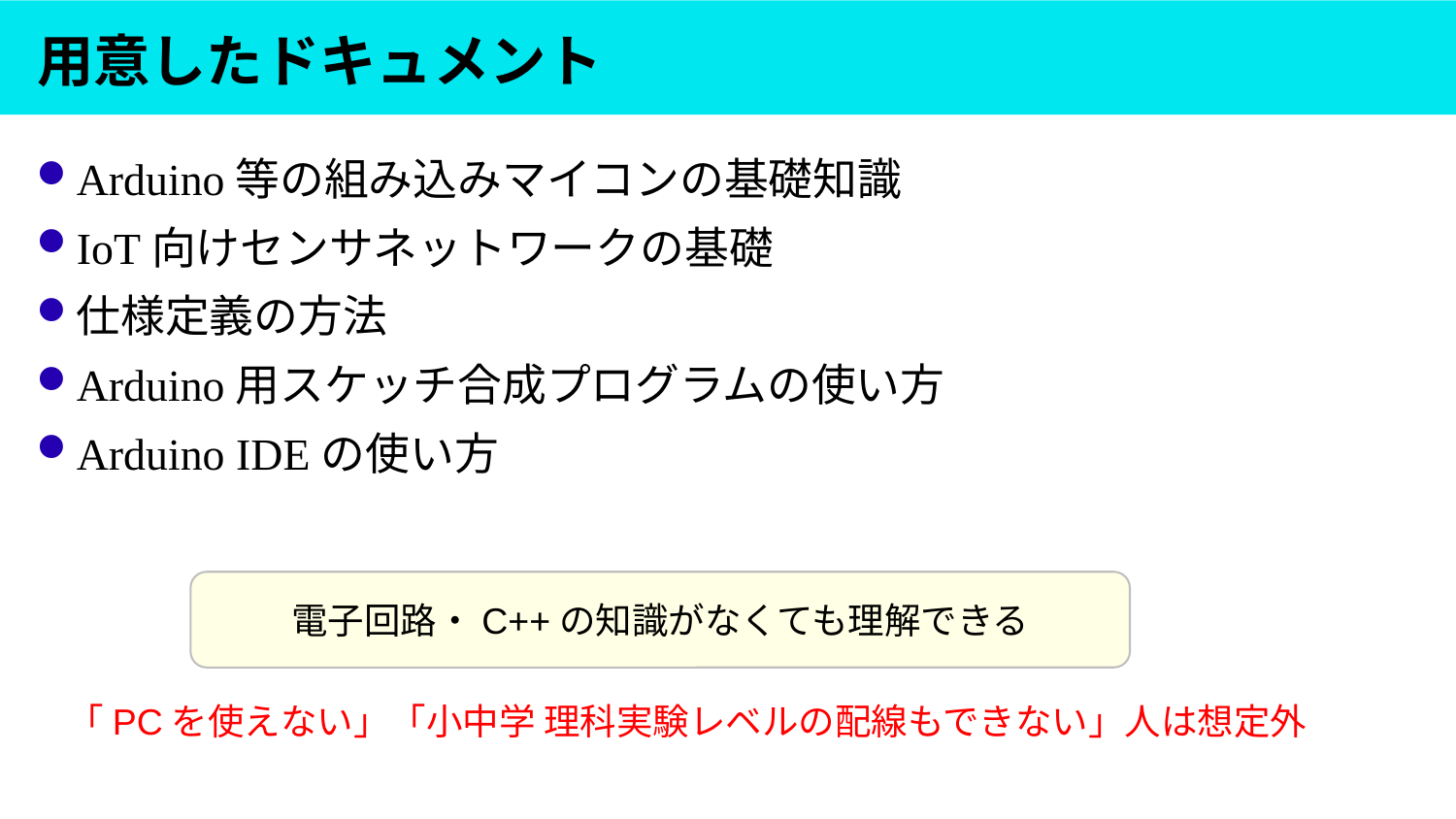

# 用意したドキュメント
Arduino等の組み込みマイコンの基礎知識
IoT向けセンサネットワークの基礎
仕様定義の方法
Arduino用スケッチ合成プログラムの使い方
Arduino IDEの使い方
電子回路・C++の知識がなくても理解できる
「PCを使えない」「小中学 理科実験レベルの配線もできない」人は想定外